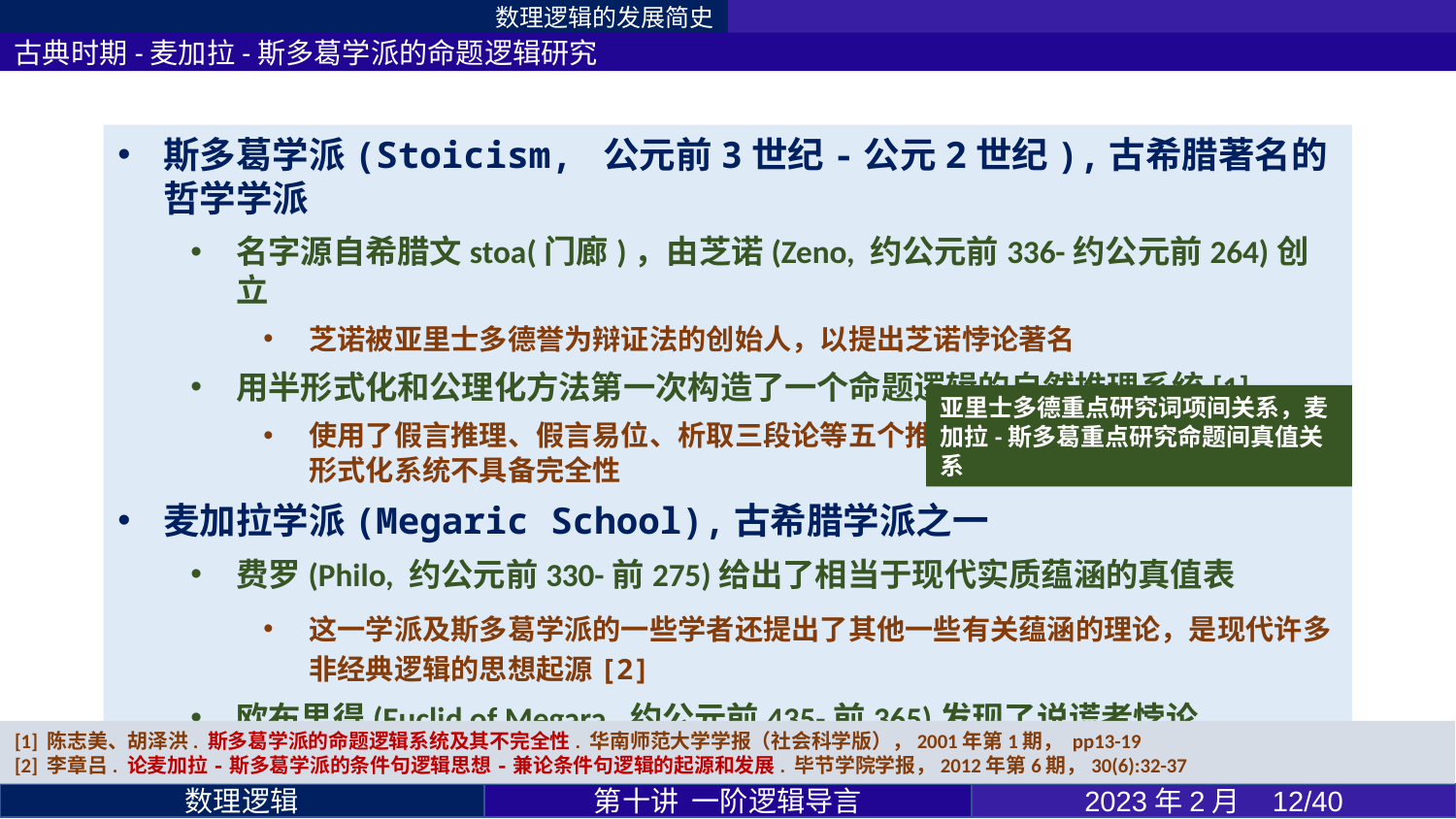

数理逻辑的发展简史
古典时期-麦加拉-斯多葛学派的命题逻辑研究
斯多葛学派(Stoicism, 公元前3世纪-公元2世纪),古希腊著名的哲学学派
名字源自希腊文stoa(门廊)，由芝诺(Zeno, 约公元前336-约公元前264)创立
芝诺被亚里士多德誉为辩证法的创始人，以提出芝诺悖论著名
用半形式化和公理化方法第一次构造了一个命题逻辑的自然推理系统[1]
使用了假言推理、假言易位、析取三段论等五个推理规则作为公理，但所构造的半形式化系统不具备完全性
麦加拉学派(Megaric School),古希腊学派之一
费罗(Philo, 约公元前330-前275)给出了相当于现代实质蕴涵的真值表
这一学派及斯多葛学派的一些学者还提出了其他一些有关蕴涵的理论，是现代许多非经典逻辑的思想起源[2]
欧布里得(Euclid of Megara, 约公元前435-前365)发现了说谎者悖论
亚里士多德重点研究词项间关系，麦加拉-斯多葛重点研究命题间真值关系
[1] 陈志美、胡泽洪. 斯多葛学派的命题逻辑系统及其不完全性. 华南师范大学学报（社会科学版），2001年第1期， pp13-19
[2] 李章吕. 论麦加拉-斯多葛学派的条件句逻辑思想-兼论条件句逻辑的起源和发展. 毕节学院学报，2012年第6期，30(6):32-37
第十讲  一阶逻辑导言
2023年2月    12/40
数理逻辑